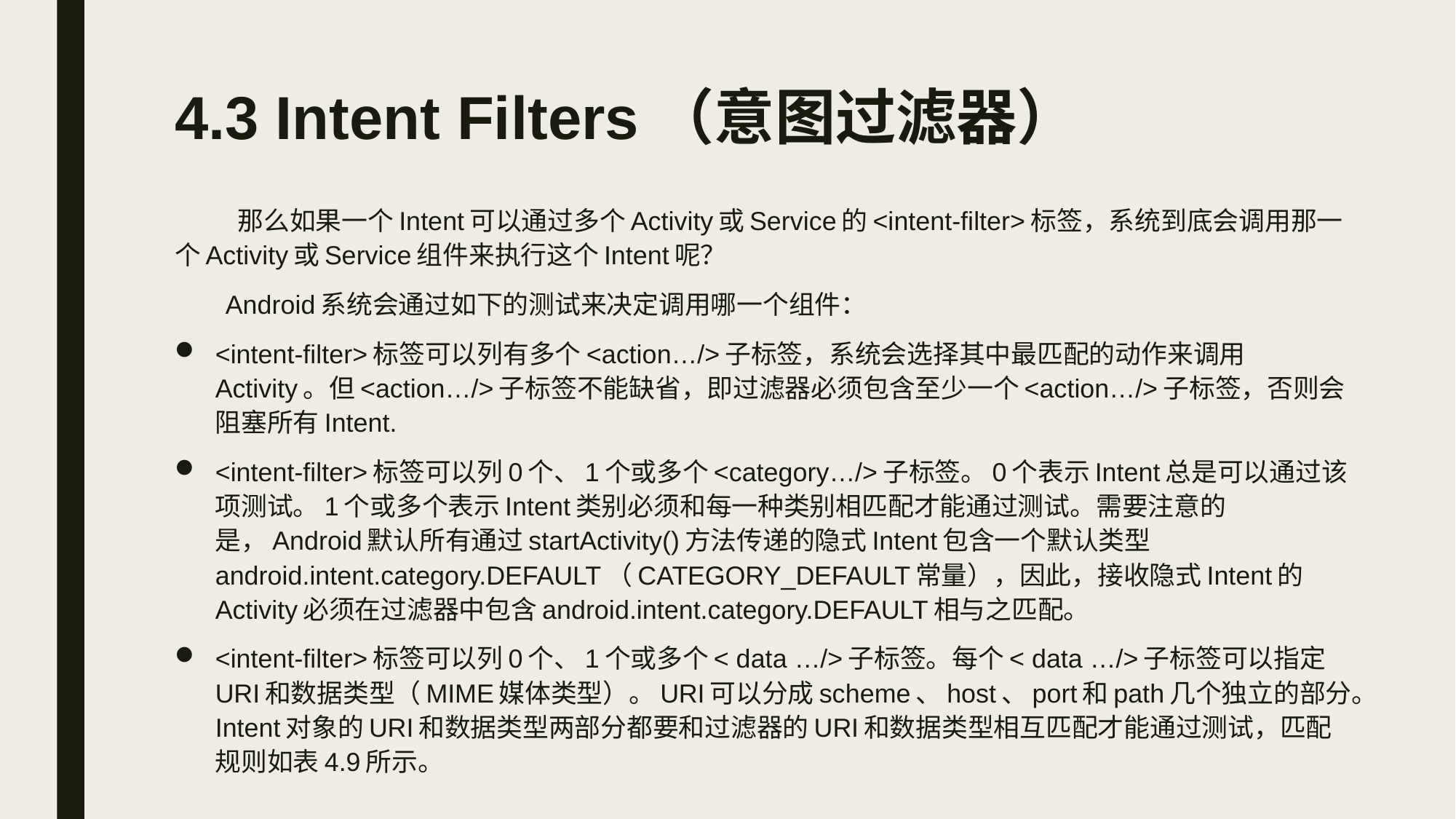

# 4.3 Intent Filters（意图过滤器）
          那么如果一个Intent可以通过多个Activity或Service的<intent-filter>标签，系统到底会调用那一个Activity或Service组件来执行这个Intent呢？
       Android系统会通过如下的测试来决定调用哪一个组件：
<intent-filter>标签可以列有多个<action…/>子标签，系统会选择其中最匹配的动作来调用Activity。但<action…/>子标签不能缺省，即过滤器必须包含至少一个<action…/>子标签，否则会阻塞所有Intent.
<intent-filter>标签可以列0个、1个或多个<category…/>子标签。0个表示Intent总是可以通过该项测试。1个或多个表示Intent类别必须和每一种类别相匹配才能通过测试。需要注意的是，Android默认所有通过startActivity()方法传递的隐式Intent包含一个默认类型android.intent.category.DEFAULT（CATEGORY_DEFAULT常量），因此，接收隐式Intent的Activity必须在过滤器中包含android.intent.category.DEFAULT相与之匹配。
<intent-filter>标签可以列0个、1个或多个< data …/>子标签。每个< data …/>子标签可以指定URI和数据类型（MIME媒体类型）。URI可以分成scheme、host、port和path几个独立的部分。Intent对象的URI和数据类型两部分都要和过滤器的URI和数据类型相互匹配才能通过测试，匹配规则如表4.9所示。